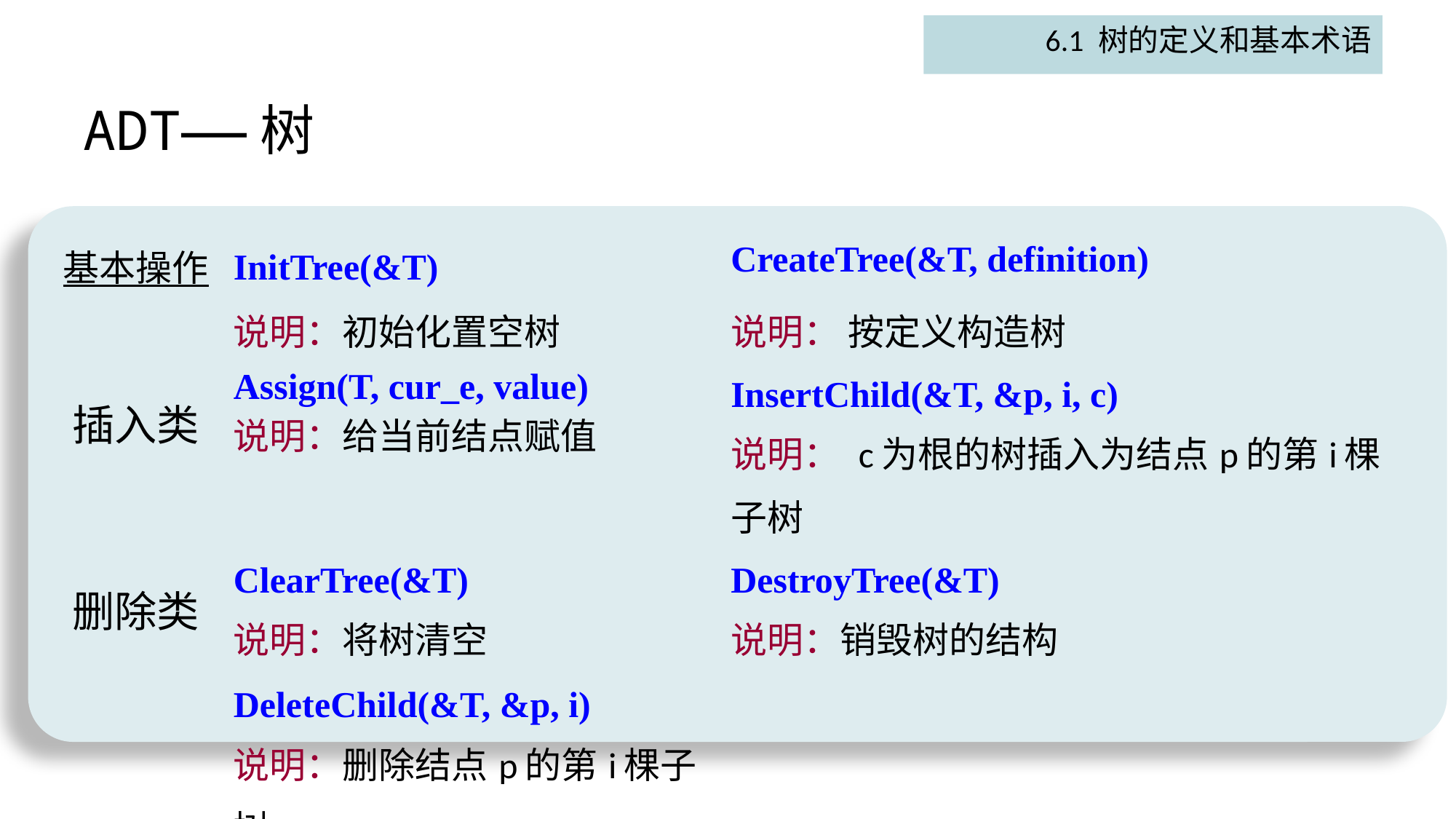

6.1 树的定义和基本术语
# ADT——树

| 基本操作 | InitTree(&T) | CreateTree(&T, definition) |
| --- | --- | --- |
| 插入类 | 说明：初始化置空树 | 说明： 按定义构造树 |
| 基本操作 | Assign(T, cur\_e, value) 说明：给当前结点赋值 | InsertChild(&T, &p, i, c) 说明： c为根的树插入为结点p的第i棵子树 |
| 删除类 | ClearTree(&T) 说明：将树清空 | DestroyTree(&T) 说明：销毁树的结构 |
|  | DeleteChild(&T, &p, i) 说明：删除结点p的第i棵子树 |  |